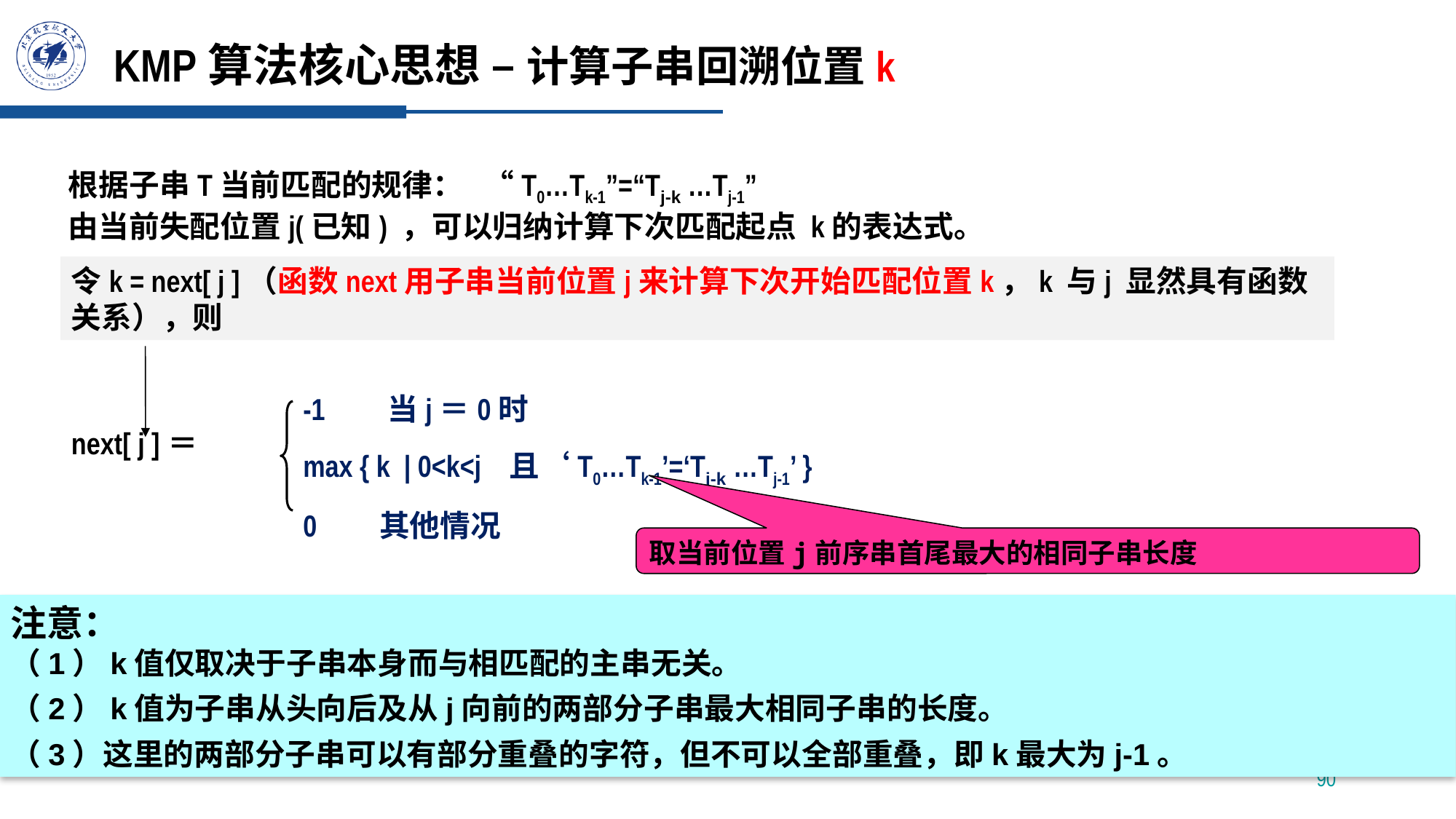

# KMP算法核心思想 – 计算子串回溯位置k
根据子串T当前匹配的规律：   “T0…Tk-1”=“Tj-k …Tj-1”
由当前失配位置j(已知) ，可以归纳计算下次匹配起点 k的表达式。
令k = next[ j ]（函数next用子串当前位置j来计算下次开始匹配位置k，k 与j 显然具有函数关系），则

-1        当j＝0时
max { k  | 0<k<j   且‘T0…Tk-1’=‘Tj-k …Tj-1’ }
0        其他情况

next[ j ]＝
取当前位置j前序串首尾最大的相同子串长度
注意：
（1）k值仅取决于子串本身而与相匹配的主串无关。
（2）k值为子串从头向后及从j向前的两部分子串最大相同子串的长度。
（3）这里的两部分子串可以有部分重叠的字符，但不可以全部重叠，即k最大为j-1。
90